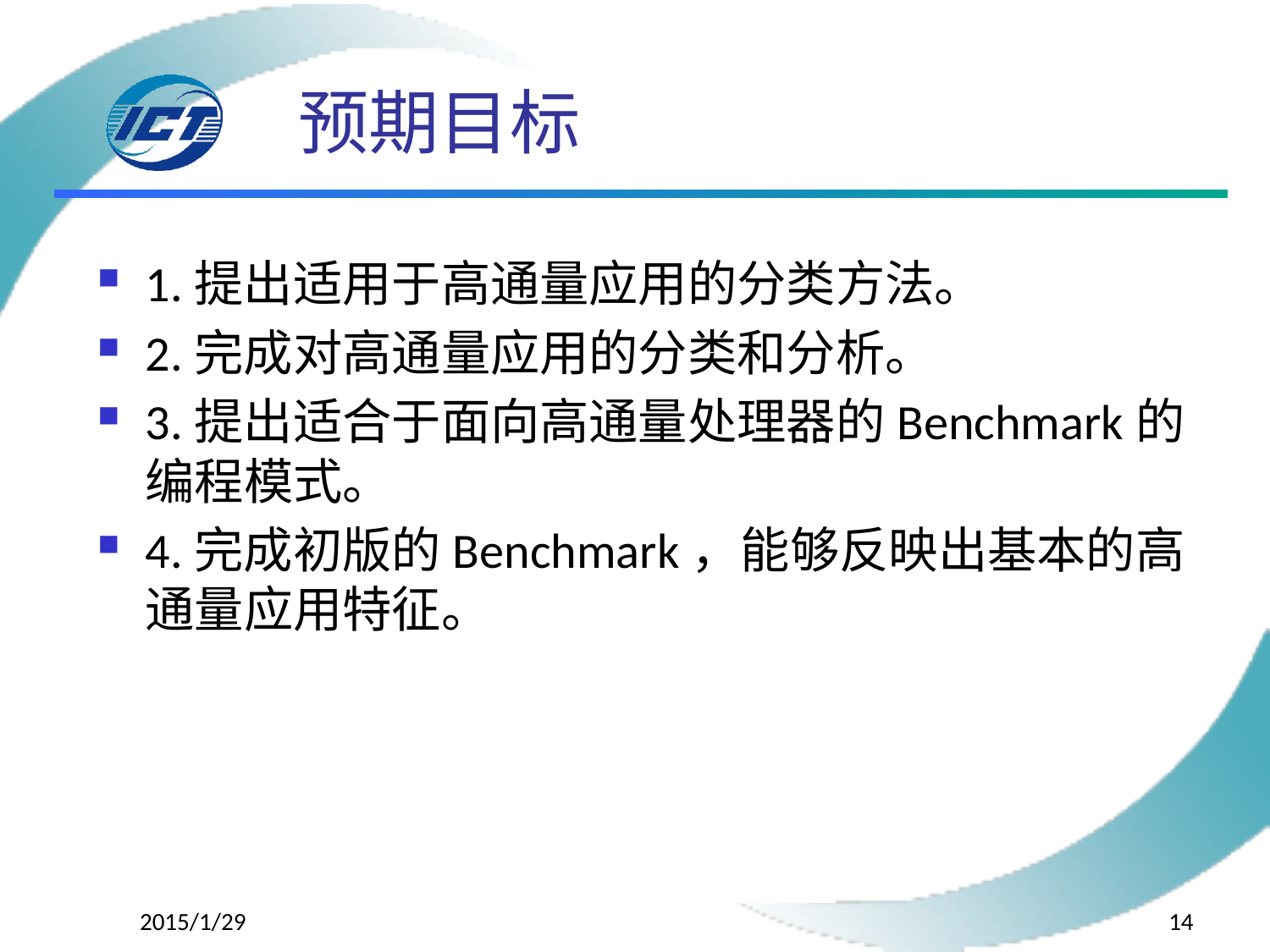

# 预期目标
1.提出适用于高通量应用的分类方法。
2.完成对高通量应用的分类和分析。
3.提出适合于面向高通量处理器的Benchmark的编程模式。
4.完成初版的Benchmark，能够反映出基本的高通量应用特征。
2015/1/29
14